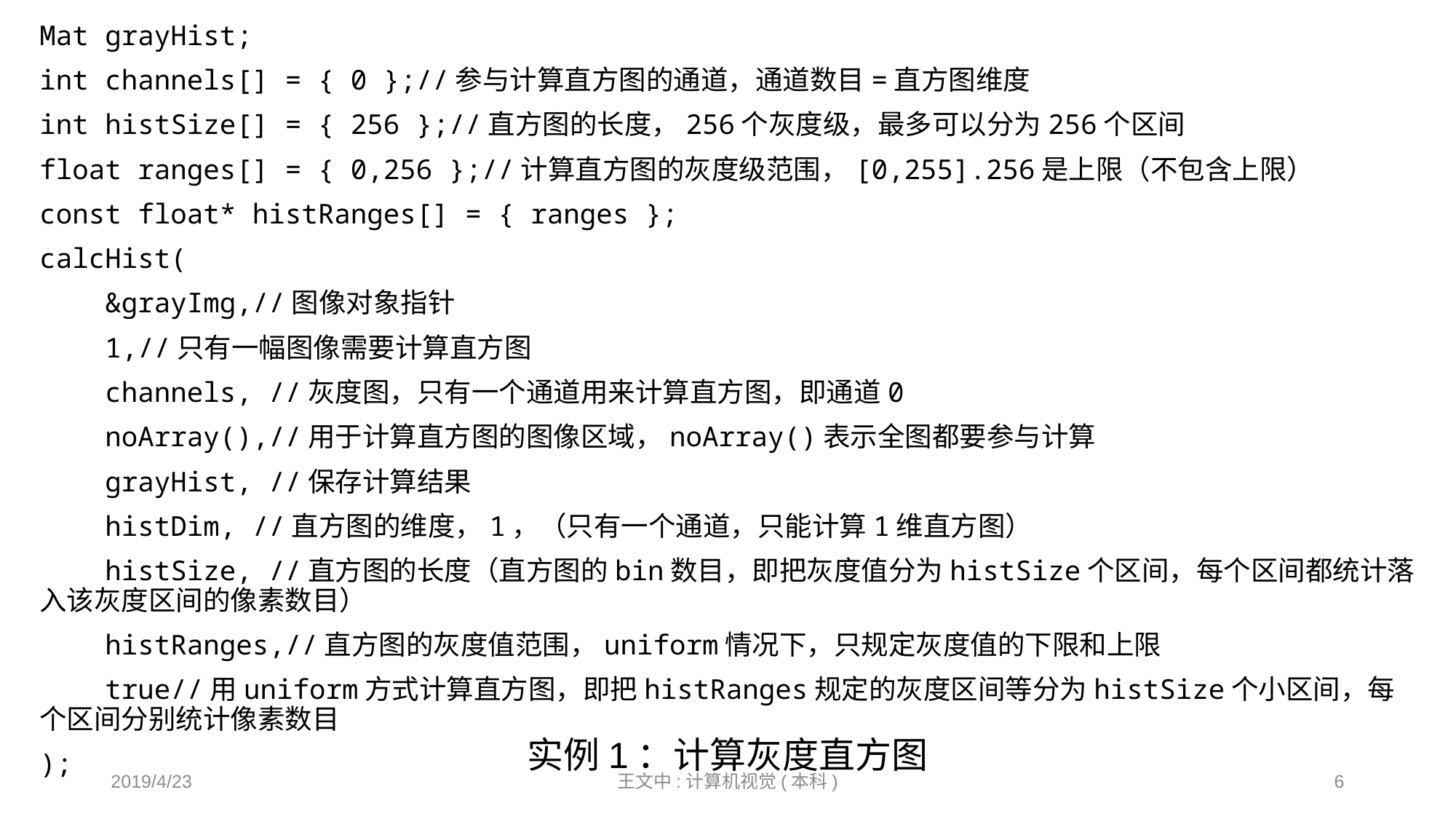

Mat grayHist;
int channels[] = { 0 };//参与计算直方图的通道，通道数目=直方图维度
int histSize[] = { 256 };//直方图的长度，256个灰度级，最多可以分为256个区间
float ranges[] = { 0,256 };//计算直方图的灰度级范围，[0,255].256是上限（不包含上限）
const float* histRanges[] = { ranges };
calcHist(
    &grayImg,//图像对象指针
    1,//只有一幅图像需要计算直方图
    channels, //灰度图，只有一个通道用来计算直方图，即通道0
    noArray(),//用于计算直方图的图像区域，noArray()表示全图都要参与计算
    grayHist, //保存计算结果
    histDim, //直方图的维度，1，（只有一个通道，只能计算1维直方图）
    histSize, //直方图的长度（直方图的bin数目，即把灰度值分为histSize个区间，每个区间都统计落入该灰度区间的像素数目）
    histRanges,//直方图的灰度值范围，uniform情况下，只规定灰度值的下限和上限
    true//用uniform方式计算直方图，即把histRanges规定的灰度区间等分为histSize个小区间，每个区间分别统计像素数目
);
实例1：计算灰度直方图
2019/4/23
王文中:计算机视觉(本科)
6